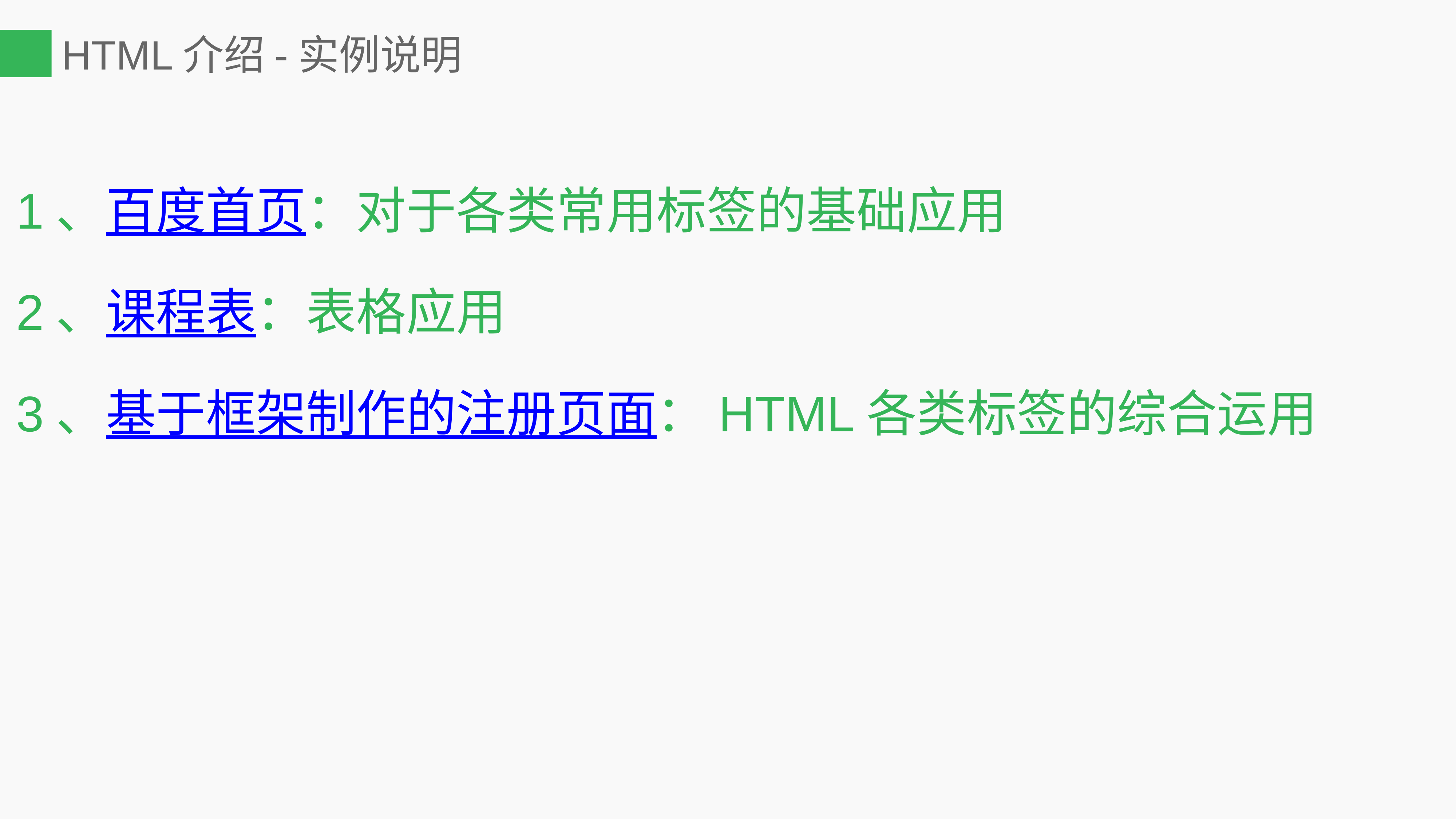

# HTML介绍-实例说明
1、百度首页：对于各类常用标签的基础应用
2、课程表：表格应用
3、基于框架制作的注册页面：HTML各类标签的综合运用